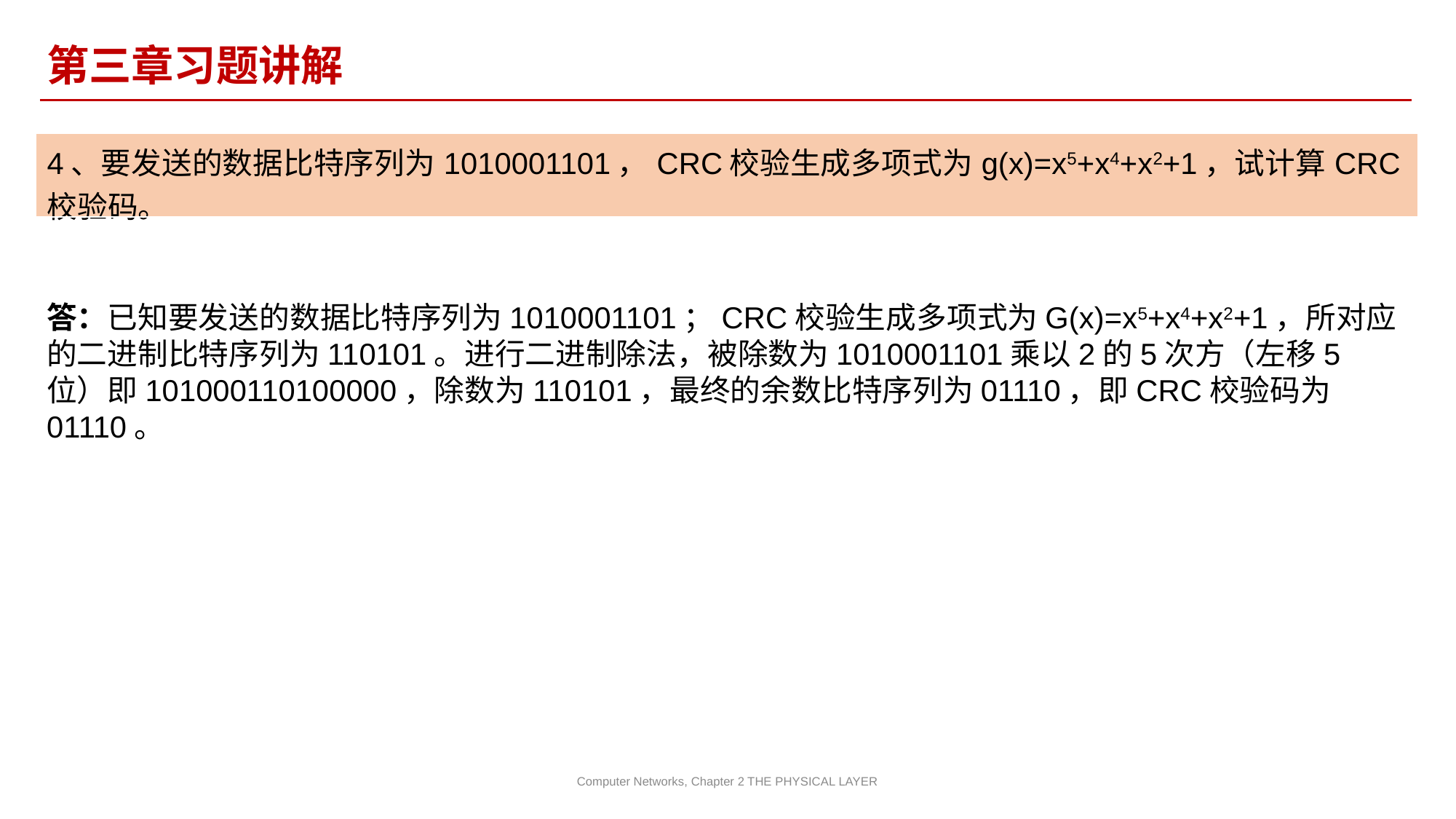

第三章习题讲解
| 4、要发送的数据比特序列为1010001101，CRC校验生成多项式为g(x)=x5+x4+x2+1，试计算CRC校验码。 |
| --- |
答：已知要发送的数据比特序列为1010001101；CRC校验生成多项式为G(x)=x5+x4+x2+1，所对应的二进制比特序列为110101。进行二进制除法，被除数为1010001101乘以2的5次方（左移5位）即101000110100000，除数为110101，最终的余数比特序列为01110，即CRC校验码为01110。
Computer Networks, Chapter 2 THE PHYSICAL LAYER